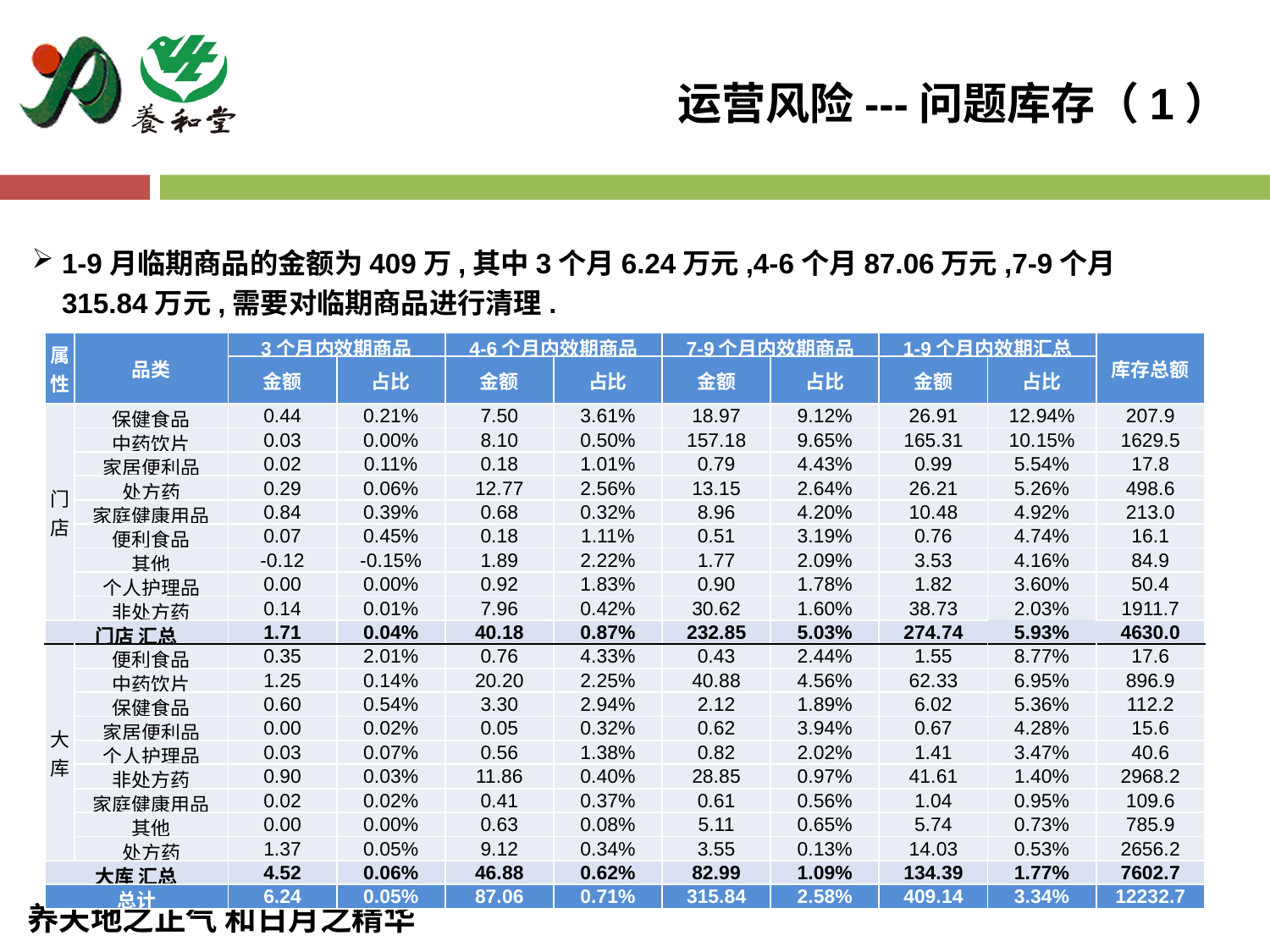

运营风险---问题库存（1）
1-9月临期商品的金额为409万,其中3个月6.24万元,4-6个月87.06万元,7-9个月315.84万元,需要对临期商品进行清理.
| 属性 | 品类 | 3个月内效期商品 |  | 4-6个月内效期商品 |  | 7-9个月内效期商品 |  | 1-9个月内效期汇总 |  | 库存总额 |
| --- | --- | --- | --- | --- | --- | --- | --- | --- | --- | --- |
|  |  | 金额 | 占比 | 金额 | 占比 | 金额 | 占比 | 金额 | 占比 |  |
| 门店 | 保健食品 | 0.44 | 0.21% | 7.50 | 3.61% | 18.97 | 9.12% | 26.91 | 12.94% | 207.9 |
|  | 中药饮片 | 0.03 | 0.00% | 8.10 | 0.50% | 157.18 | 9.65% | 165.31 | 10.15% | 1629.5 |
|  | 家居便利品 | 0.02 | 0.11% | 0.18 | 1.01% | 0.79 | 4.43% | 0.99 | 5.54% | 17.8 |
|  | 处方药 | 0.29 | 0.06% | 12.77 | 2.56% | 13.15 | 2.64% | 26.21 | 5.26% | 498.6 |
|  | 家庭健康用品 | 0.84 | 0.39% | 0.68 | 0.32% | 8.96 | 4.20% | 10.48 | 4.92% | 213.0 |
|  | 便利食品 | 0.07 | 0.45% | 0.18 | 1.11% | 0.51 | 3.19% | 0.76 | 4.74% | 16.1 |
|  | 其他 | -0.12 | -0.15% | 1.89 | 2.22% | 1.77 | 2.09% | 3.53 | 4.16% | 84.9 |
|  | 个人护理品 | 0.00 | 0.00% | 0.92 | 1.83% | 0.90 | 1.78% | 1.82 | 3.60% | 50.4 |
|  | 非处方药 | 0.14 | 0.01% | 7.96 | 0.42% | 30.62 | 1.60% | 38.73 | 2.03% | 1911.7 |
| 门店 汇总 |  | 1.71 | 0.04% | 40.18 | 0.87% | 232.85 | 5.03% | 274.74 | 5.93% | 4630.0 |
| 大库 | 便利食品 | 0.35 | 2.01% | 0.76 | 4.33% | 0.43 | 2.44% | 1.55 | 8.77% | 17.6 |
|  | 中药饮片 | 1.25 | 0.14% | 20.20 | 2.25% | 40.88 | 4.56% | 62.33 | 6.95% | 896.9 |
|  | 保健食品 | 0.60 | 0.54% | 3.30 | 2.94% | 2.12 | 1.89% | 6.02 | 5.36% | 112.2 |
|  | 家居便利品 | 0.00 | 0.02% | 0.05 | 0.32% | 0.62 | 3.94% | 0.67 | 4.28% | 15.6 |
|  | 个人护理品 | 0.03 | 0.07% | 0.56 | 1.38% | 0.82 | 2.02% | 1.41 | 3.47% | 40.6 |
|  | 非处方药 | 0.90 | 0.03% | 11.86 | 0.40% | 28.85 | 0.97% | 41.61 | 1.40% | 2968.2 |
|  | 家庭健康用品 | 0.02 | 0.02% | 0.41 | 0.37% | 0.61 | 0.56% | 1.04 | 0.95% | 109.6 |
|  | 其他 | 0.00 | 0.00% | 0.63 | 0.08% | 5.11 | 0.65% | 5.74 | 0.73% | 785.9 |
|  | 处方药 | 1.37 | 0.05% | 9.12 | 0.34% | 3.55 | 0.13% | 14.03 | 0.53% | 2656.2 |
| 大库 汇总 |  | 4.52 | 0.06% | 46.88 | 0.62% | 82.99 | 1.09% | 134.39 | 1.77% | 7602.7 |
| 总计 |  | 6.24 | 0.05% | 87.06 | 0.71% | 315.84 | 2.58% | 409.14 | 3.34% | 12232.7 |